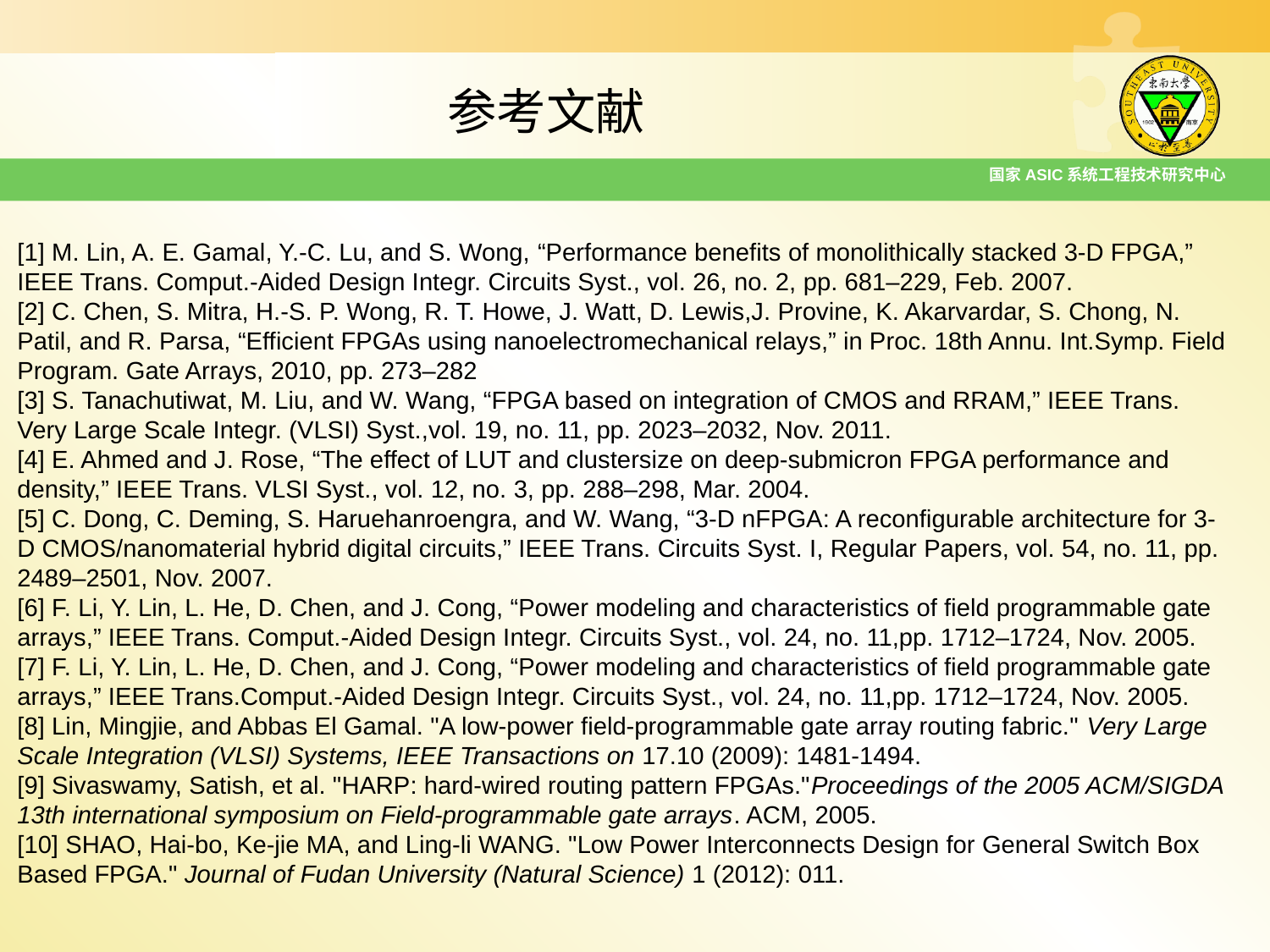

参考文献
国家ASIC系统工程技术研究中心
[1] M. Lin, A. E. Gamal, Y.-C. Lu, and S. Wong, “Performance benefits of monolithically stacked 3-D FPGA,” IEEE Trans. Comput.-Aided Design Integr. Circuits Syst., vol. 26, no. 2, pp. 681–229, Feb. 2007.
[2] C. Chen, S. Mitra, H.-S. P. Wong, R. T. Howe, J. Watt, D. Lewis,J. Provine, K. Akarvardar, S. Chong, N. Patil, and R. Parsa, “Efficient FPGAs using nanoelectromechanical relays,” in Proc. 18th Annu. Int.Symp. Field Program. Gate Arrays, 2010, pp. 273–282
[3] S. Tanachutiwat, M. Liu, and W. Wang, “FPGA based on integration of CMOS and RRAM,” IEEE Trans. Very Large Scale Integr. (VLSI) Syst.,vol. 19, no. 11, pp. 2023–2032, Nov. 2011.
[4] E. Ahmed and J. Rose, “The effect of LUT and clustersize on deep-submicron FPGA performance and density,” IEEE Trans. VLSI Syst., vol. 12, no. 3, pp. 288–298, Mar. 2004.
[5] C. Dong, C. Deming, S. Haruehanroengra, and W. Wang, “3-D nFPGA: A reconﬁgurable architecture for 3-D CMOS/nanomaterial hybrid digital circuits,” IEEE Trans. Circuits Syst. I, Regular Papers, vol. 54, no. 11, pp. 2489–2501, Nov. 2007.
[6] F. Li, Y. Lin, L. He, D. Chen, and J. Cong, “Power modeling and characteristics of ﬁeld programmable gate arrays,” IEEE Trans. Comput.-Aided Design Integr. Circuits Syst., vol. 24, no. 11,pp. 1712–1724, Nov. 2005.
[7] F. Li, Y. Lin, L. He, D. Chen, and J. Cong, “Power modeling and characteristics of ﬁeld programmable gate arrays,” IEEE Trans.Comput.-Aided Design Integr. Circuits Syst., vol. 24, no. 11,pp. 1712–1724, Nov. 2005.
[8] Lin, Mingjie, and Abbas El Gamal. "A low-power field-programmable gate array routing fabric." Very Large Scale Integration (VLSI) Systems, IEEE Transactions on 17.10 (2009): 1481-1494.
[9] Sivaswamy, Satish, et al. "HARP: hard-wired routing pattern FPGAs."Proceedings of the 2005 ACM/SIGDA 13th international symposium on Field-programmable gate arrays. ACM, 2005.
[10] SHAO, Hai-bo, Ke-jie MA, and Ling-li WANG. "Low Power Interconnects Design for General Switch Box Based FPGA." Journal of Fudan University (Natural Science) 1 (2012): 011.